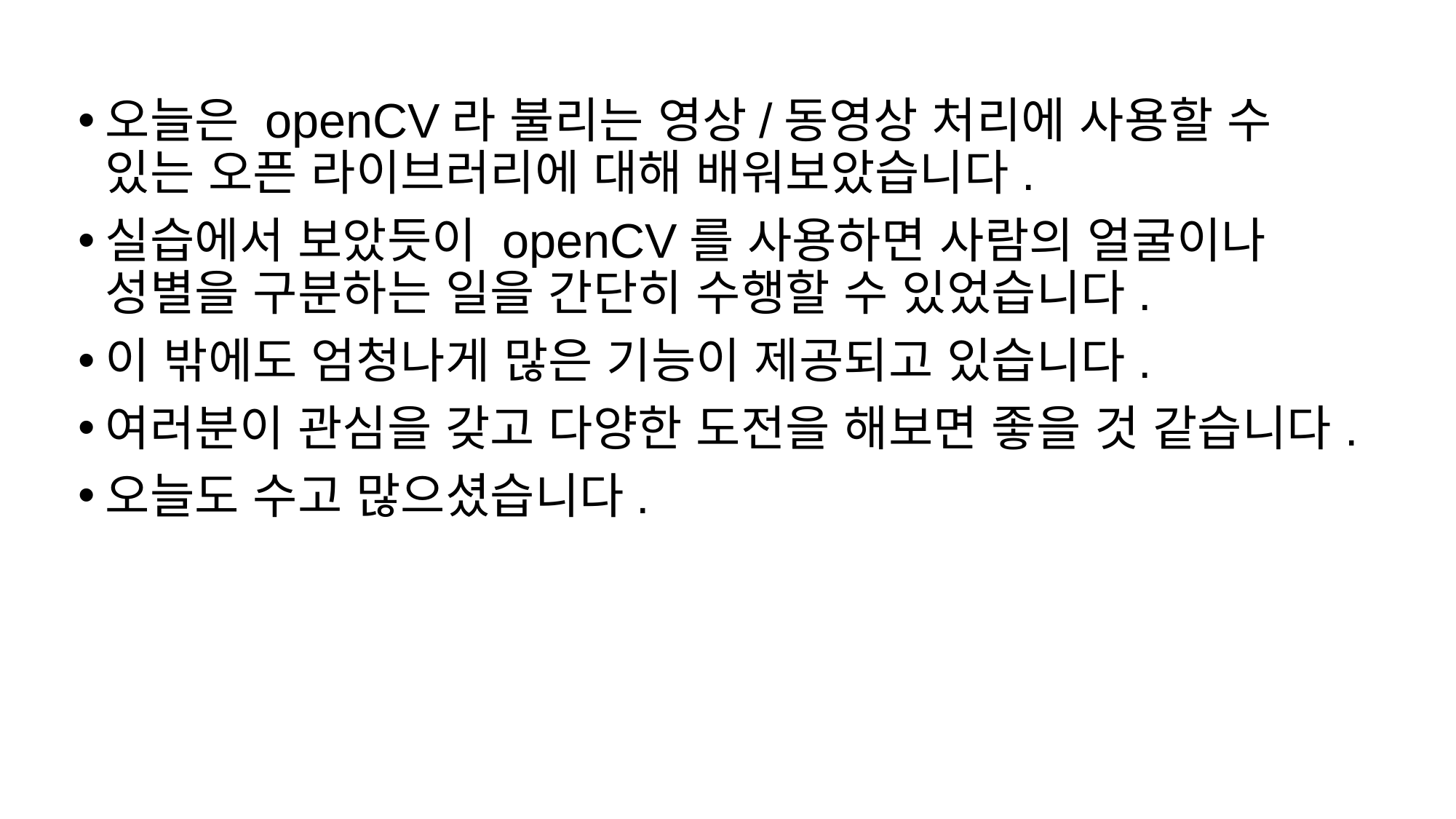

오늘은 openCV라 불리는 영상/동영상 처리에 사용할 수 있는 오픈 라이브러리에 대해 배워보았습니다.
실습에서 보았듯이 openCV를 사용하면 사람의 얼굴이나 성별을 구분하는 일을 간단히 수행할 수 있었습니다.
이 밖에도 엄청나게 많은 기능이 제공되고 있습니다.
여러분이 관심을 갖고 다양한 도전을 해보면 좋을 것 같습니다.
오늘도 수고 많으셨습니다.